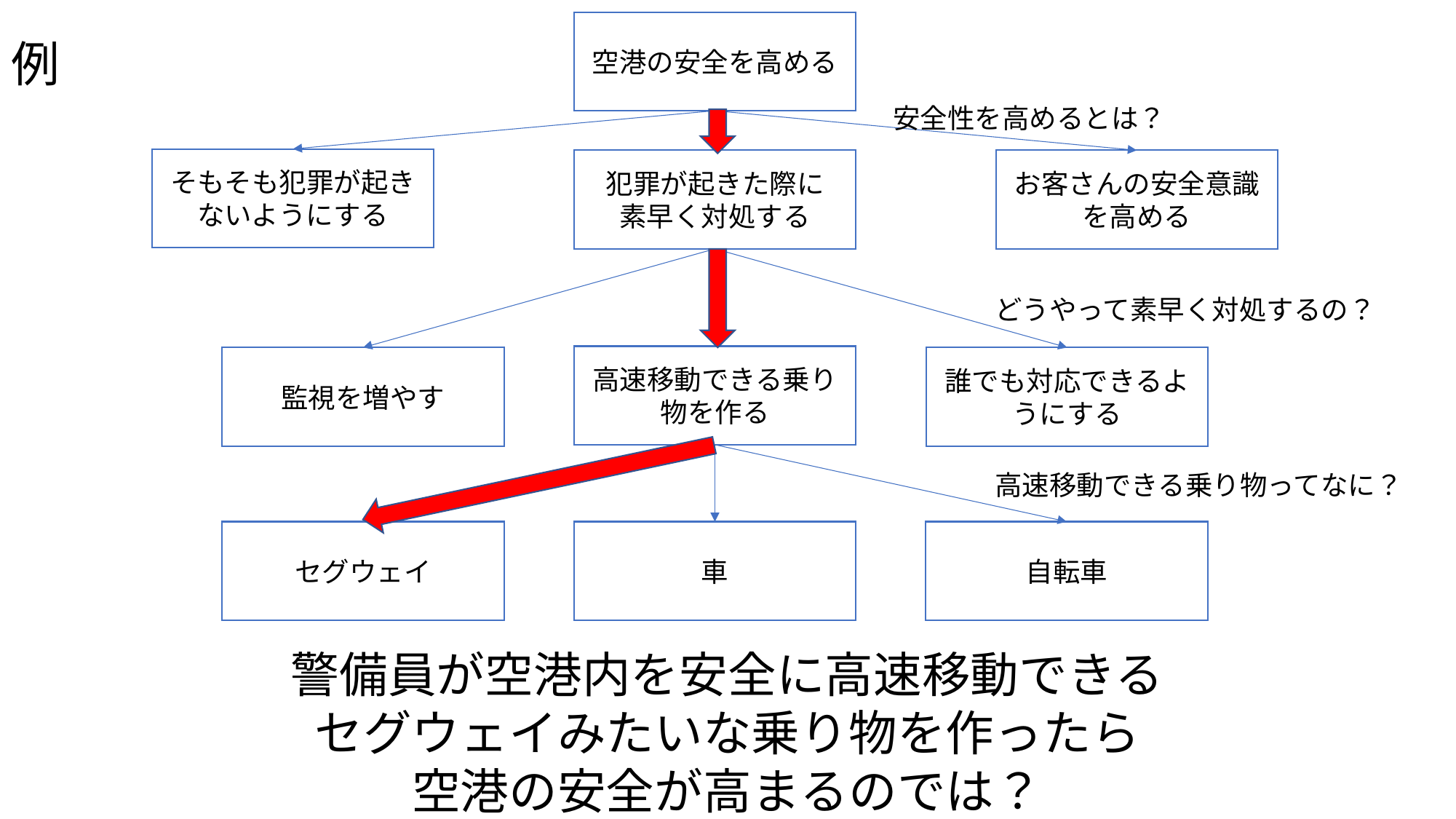

例
空港の安全を高める
安全性を高めるとは？

そもそも犯罪が起きないようにする
犯罪が起きた際に
素早く対処する
お客さんの安全意識を高める

どうやって素早く対処するの？

高速移動できる乗り物を作る
監視を増やす
誰でも対応できるようにする
高速移動できる乗り物ってなに？
セグウェイ
自転車
車
警備員が空港内を安全に高速移動できる
セグウェイみたいな乗り物を作ったら
空港の安全が高まるのでは？